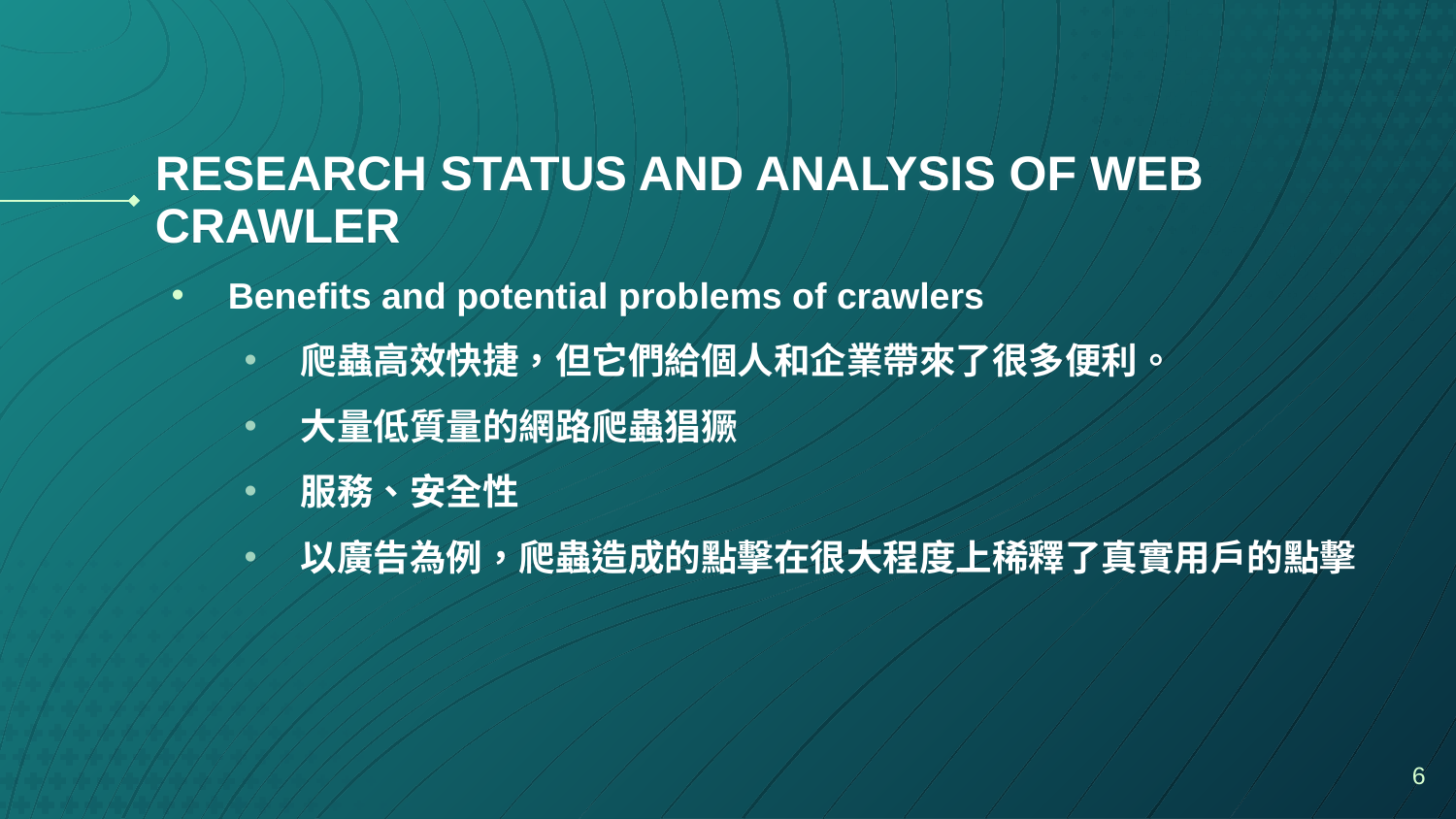

# RESEARCH STATUS AND ANALYSIS OF WEB CRAWLER
Benefits and potential problems of crawlers
爬蟲高效快捷，但它們給個人和企業帶來了很多便利。
大量低質量的網路爬蟲猖獗
服務、安全性
以廣告為例，爬蟲造成的點擊在很大程度上稀釋了真實用戶的點擊
6